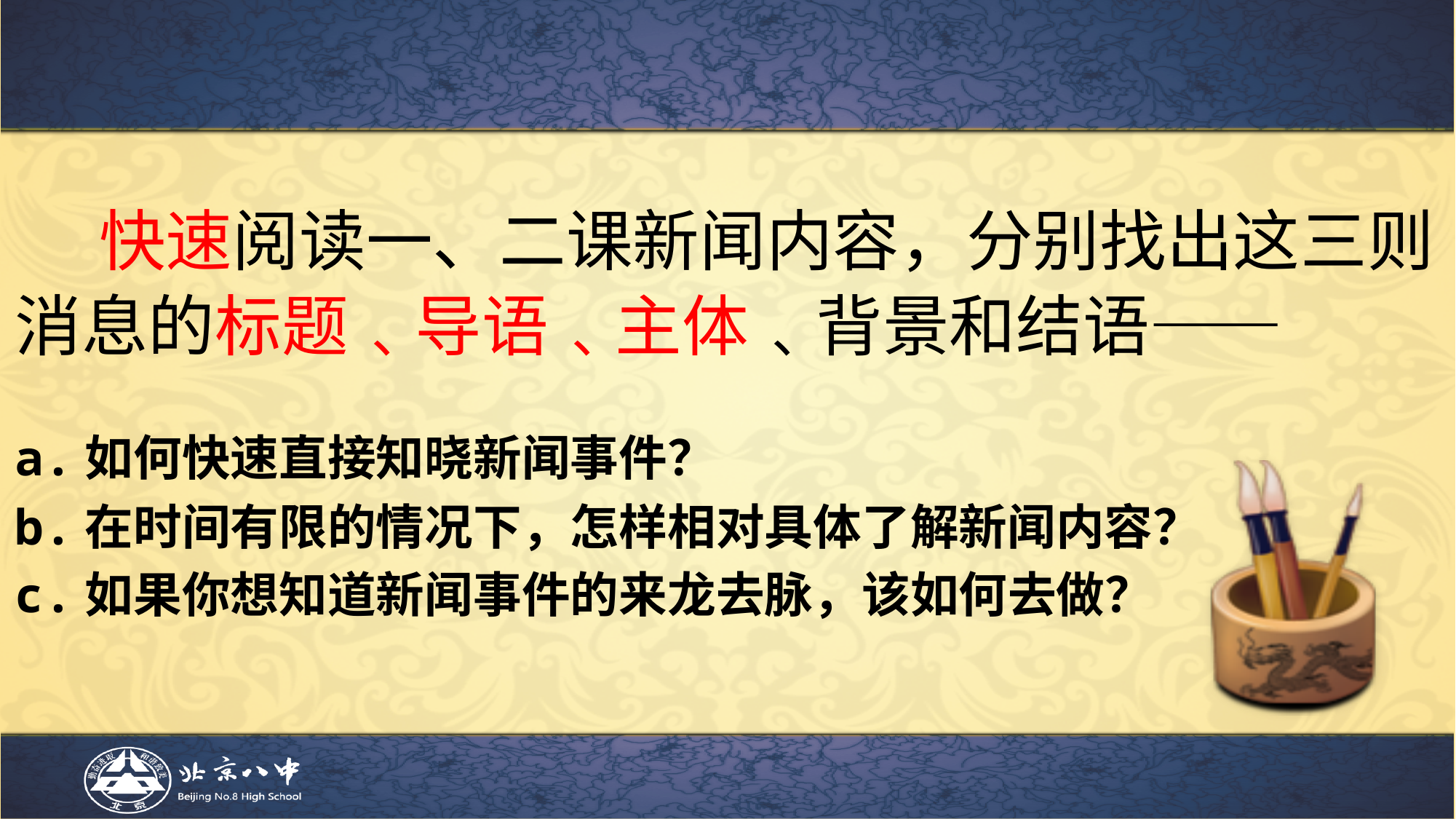

# 快速阅读一、二课新闻内容，分别找出这三则消息的标题﹑导语﹑主体﹑背景和结语——
a.如何快速直接知晓新闻事件？
b.在时间有限的情况下，怎样相对具体了解新闻内容？
c.如果你想知道新闻事件的来龙去脉，该如何去做？